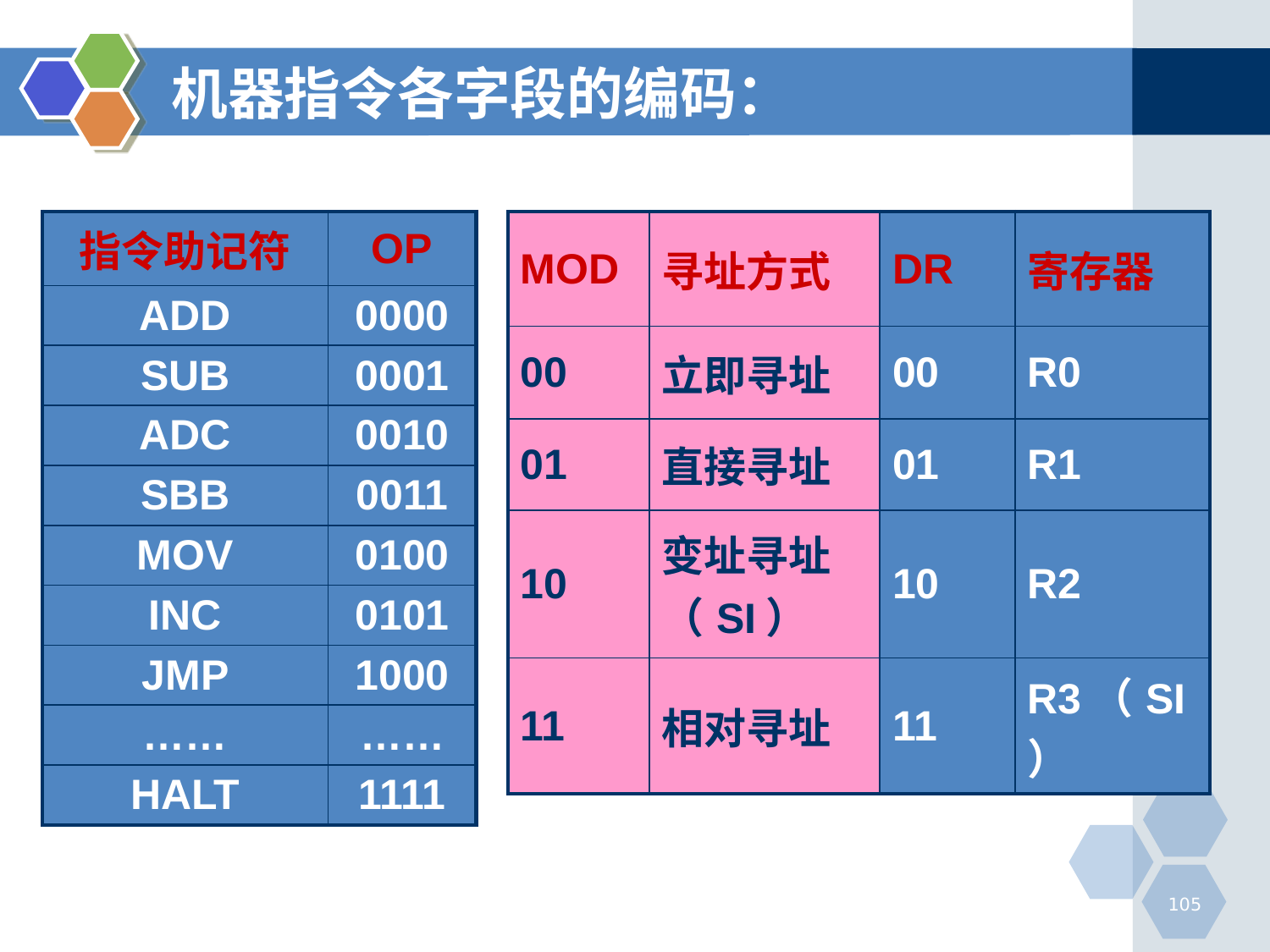

# 机器指令各字段的编码：
| 指令助记符 | OP |
| --- | --- |
| ADD | 0000 |
| SUB | 0001 |
| ADC | 0010 |
| SBB | 0011 |
| MOV | 0100 |
| INC | 0101 |
| JMP | 1000 |
| …… | …… |
| HALT | 1111 |
| MOD | 寻址方式 | DR | 寄存器 |
| --- | --- | --- | --- |
| 00 | 立即寻址 | 00 | R0 |
| 01 | 直接寻址 | 01 | R1 |
| 10 | 变址寻址（SI） | 10 | R2 |
| 11 | 相对寻址 | 11 | R3（SI） |
105